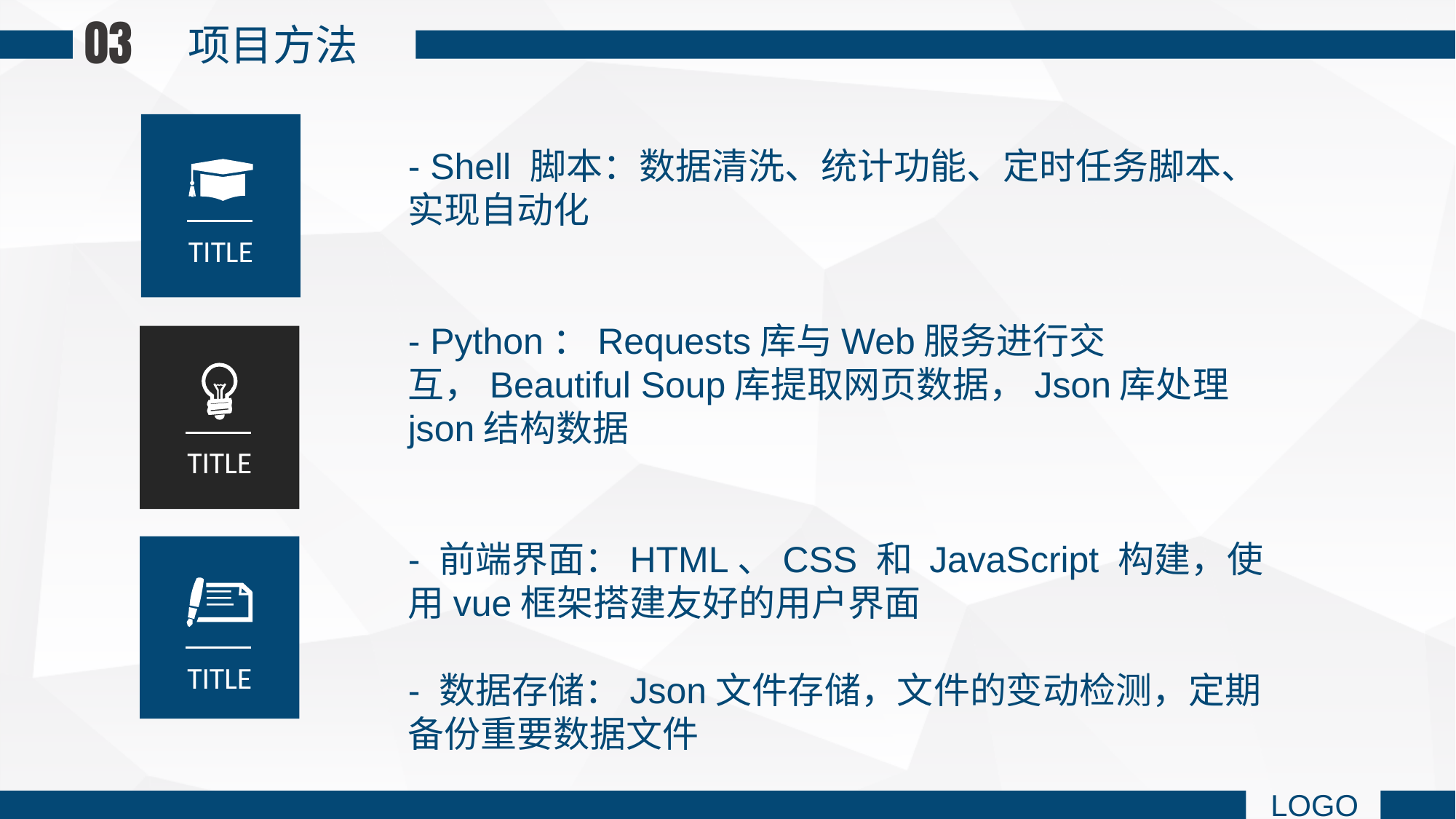

03
项目方法

TITLE
- Shell 脚本：数据清洗、统计功能、定时任务脚本、实现自动化

- Python：Requests库与Web服务进行交互，Beautiful Soup库提取网页数据，Json库处理json结构数据

- 前端界面：HTML、CSS 和 JavaScript 构建，使用vue框架搭建友好的用户界面

- 数据存储：Json文件存储，文件的变动检测，定期备份重要数据文件

TITLE

TITLE
LOGO